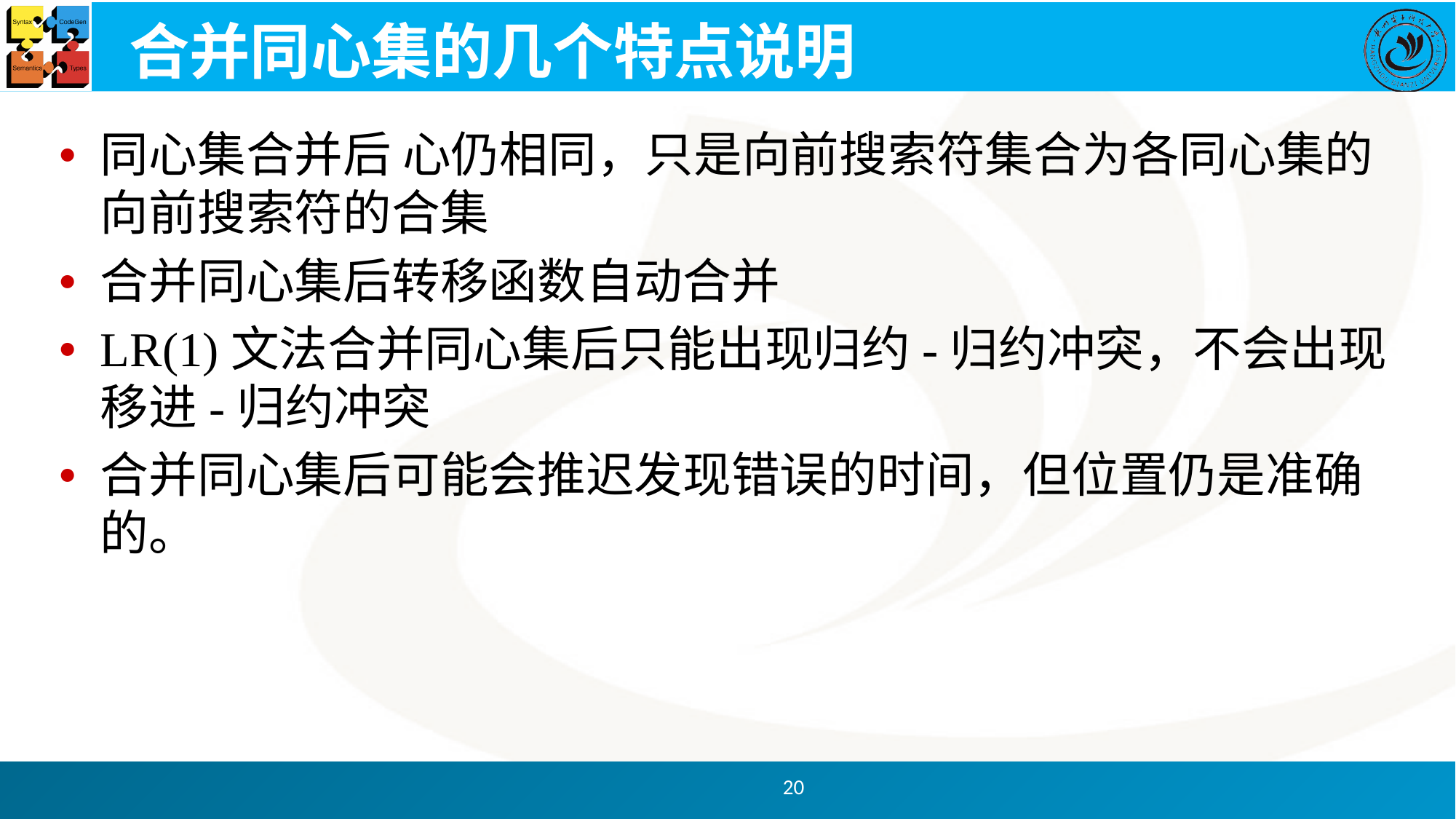

# 合并同心集的几个特点说明
同心集合并后 心仍相同，只是向前搜索符集合为各同心集的向前搜索符的合集
合并同心集后转移函数自动合并
LR(1)文法合并同心集后只能出现归约-归约冲突，不会出现移进-归约冲突
合并同心集后可能会推迟发现错误的时间，但位置仍是准确的。
20